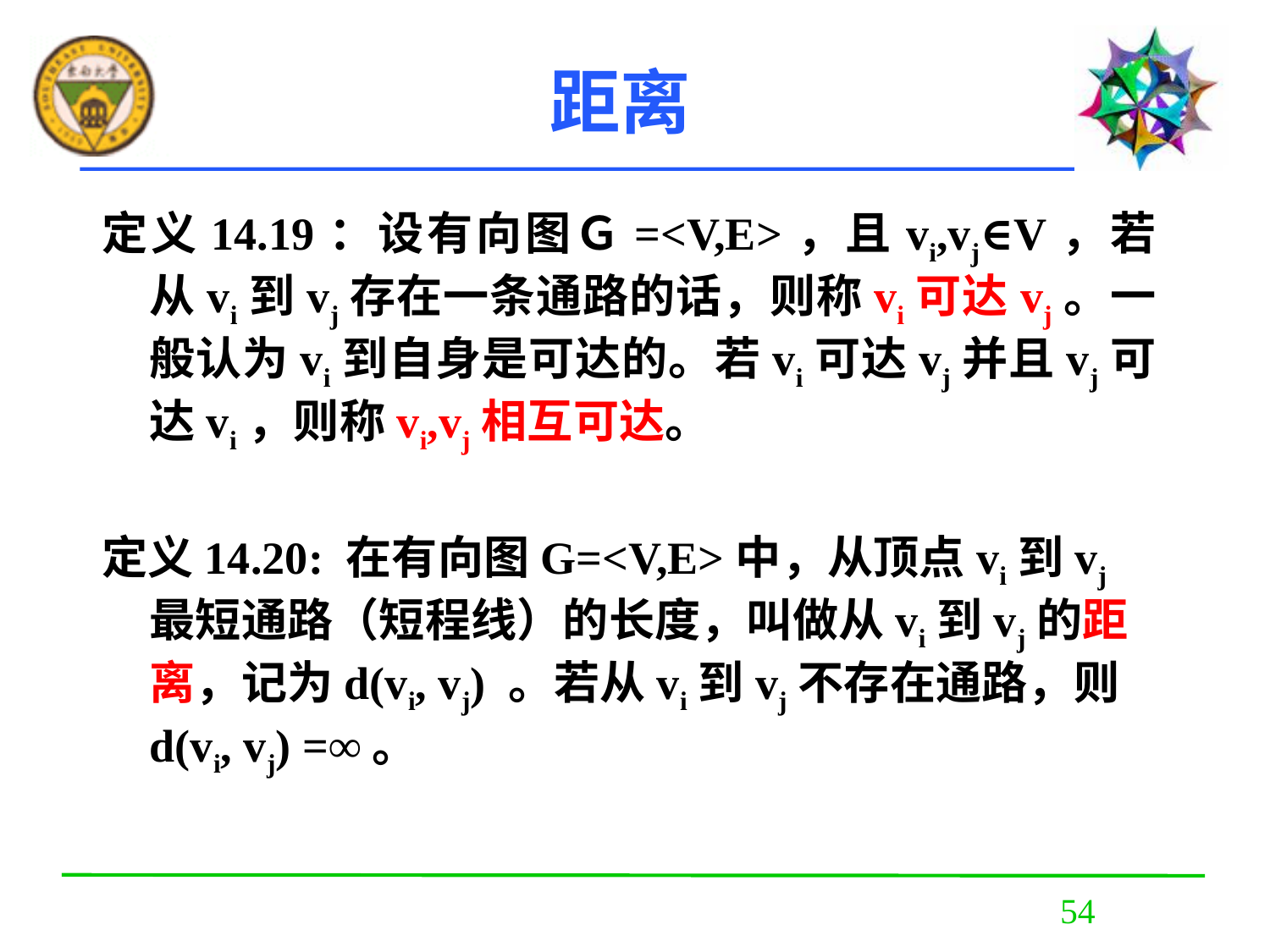

# 距离
定义14.19：设有向图Ｇ=<V,E>，且vi,vj∈V，若从vi到vj存在一条通路的话，则称vi可达vj。一般认为vi到自身是可达的。若vi可达vj并且vj可达vi，则称vi,vj相互可达。

定义14.20: 在有向图G=<V,E>中，从顶点vi到vj最短通路（短程线）的长度，叫做从vi到vj的距离，记为d(vi, vj) 。若从vi到vj不存在通路，则d(vi, vj) =∞。